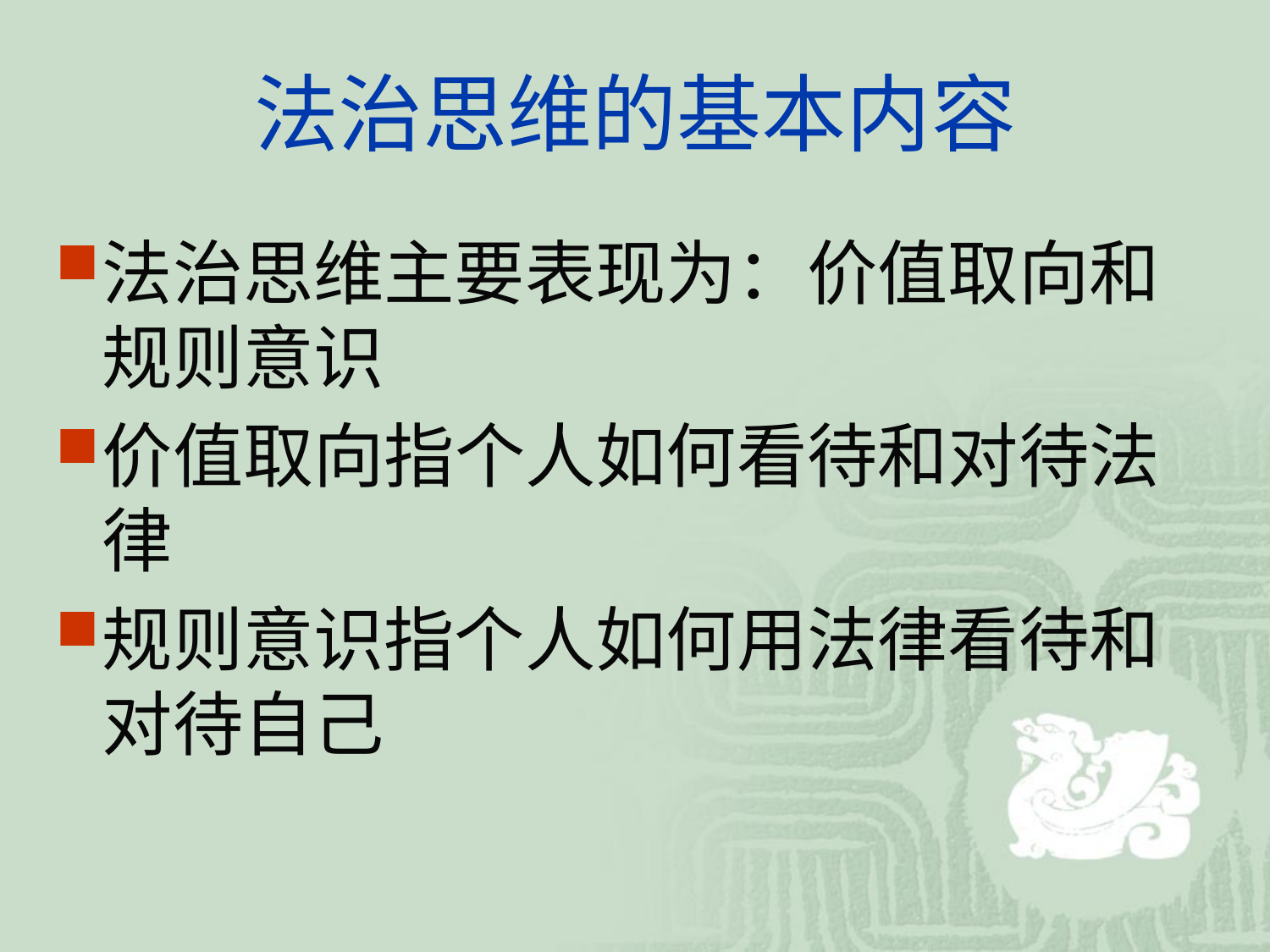

# 法治思维的基本内容
法治思维主要表现为：价值取向和规则意识
价值取向指个人如何看待和对待法律
规则意识指个人如何用法律看待和对待自己